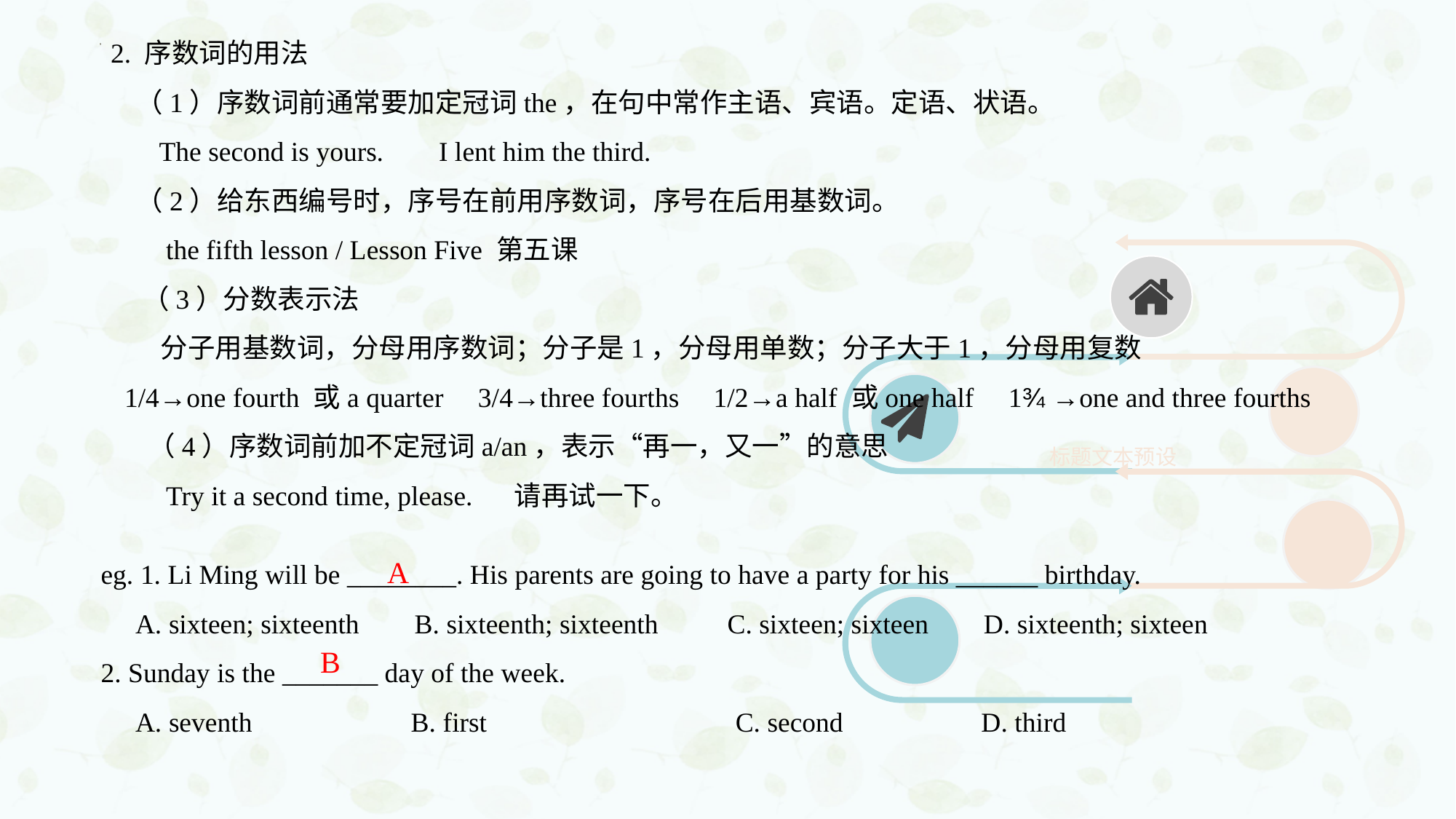

2. 序数词的用法
   （1）序数词前通常要加定冠词the，在句中常作主语、宾语。定语、状语。
       The second is yours.        I lent him the third.
   （2）给东西编号时，序号在前用序数词，序号在后用基数词。
        the fifth lesson / Lesson Five 第五课
    （3）分数表示法
       分子用基数词，分母用序数词；分子是1，分母用单数；分子大于1，分母用复数
  1/4→one fourth 或a quarter     3/4→three fourths     1/2→a half 或one half     1¾ →one and three fourths
     （4）序数词前加不定冠词a/an，表示“再一，又一”的意思
        Try it a second time, please.     请再试一下。

标题文本预设

eg. 1. Li Ming will be ________. His parents are going to have a party for his ______ birthday.
     A. sixteen; sixteenth        B. sixteenth; sixteenth          C. sixteen; sixteen        D. sixteenth; sixteen
2. Sunday is the _______ day of the week.
     A. seventh                       B. first                                    C. second                    D. third
A

B